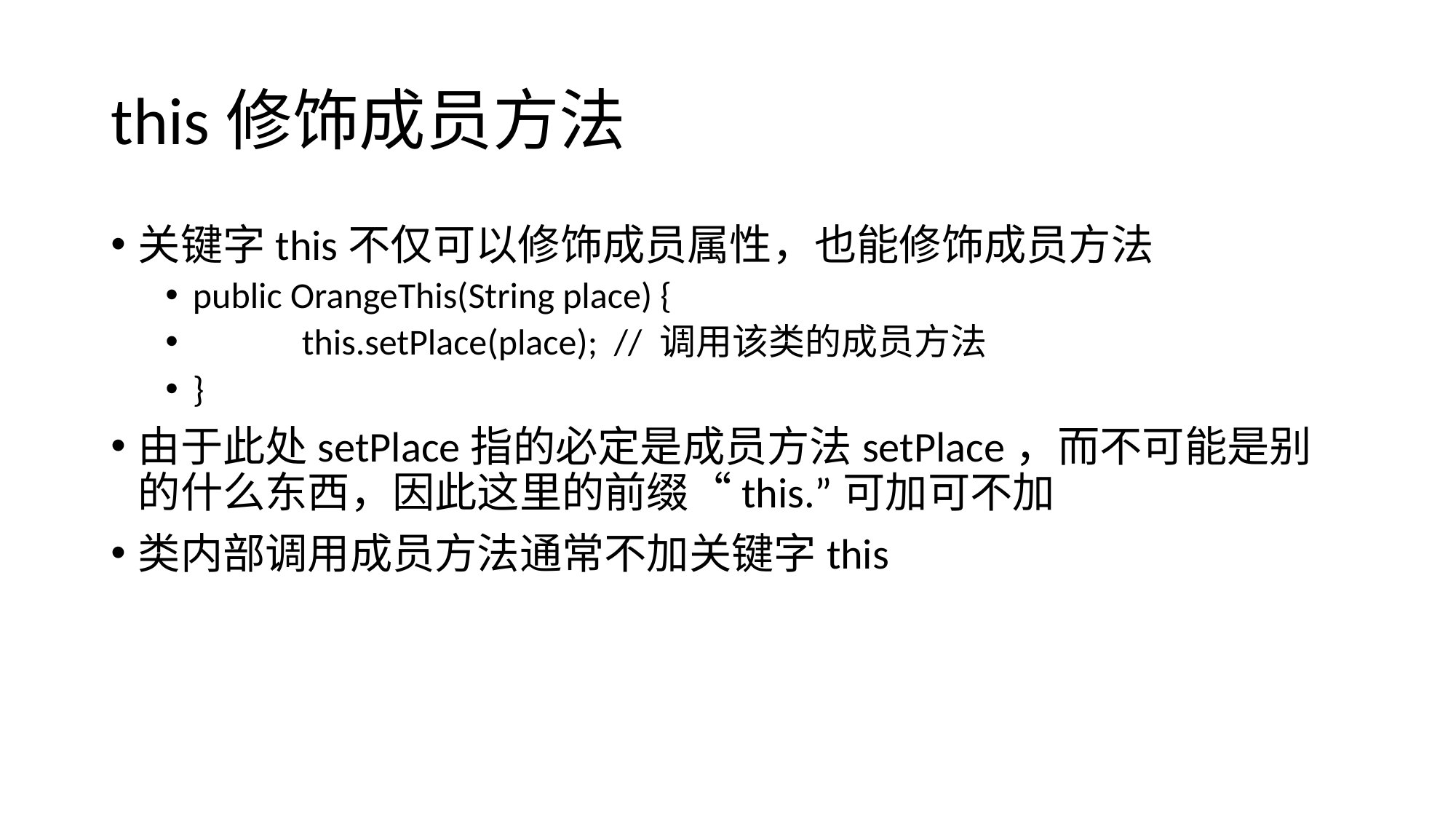

# this修饰成员方法
关键字this不仅可以修饰成员属性，也能修饰成员方法
public OrangeThis(String place) {
	this.setPlace(place);  // 调用该类的成员方法
}
由于此处setPlace指的必定是成员方法setPlace，而不可能是别的什么东西，因此这里的前缀“this.”可加可不加
类内部调用成员方法通常不加关键字this